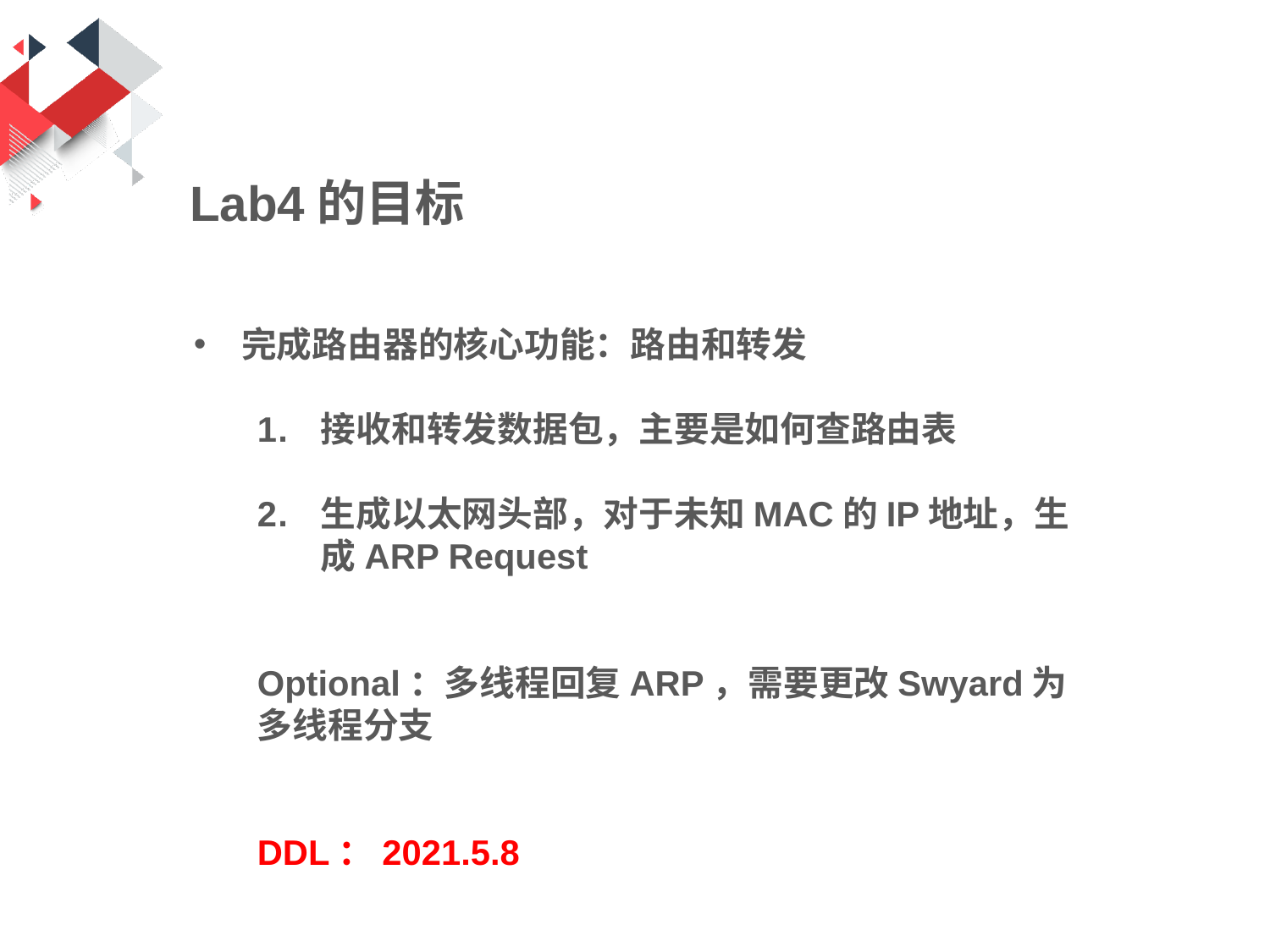

Lab4的目标
完成路由器的核心功能：路由和转发

接收和转发数据包，主要是如何查路由表

生成以太网头部，对于未知MAC的IP地址，生成ARP Request

Optional：多线程回复ARP，需要更改Swyard为多线程分支

DDL：2021.5.8